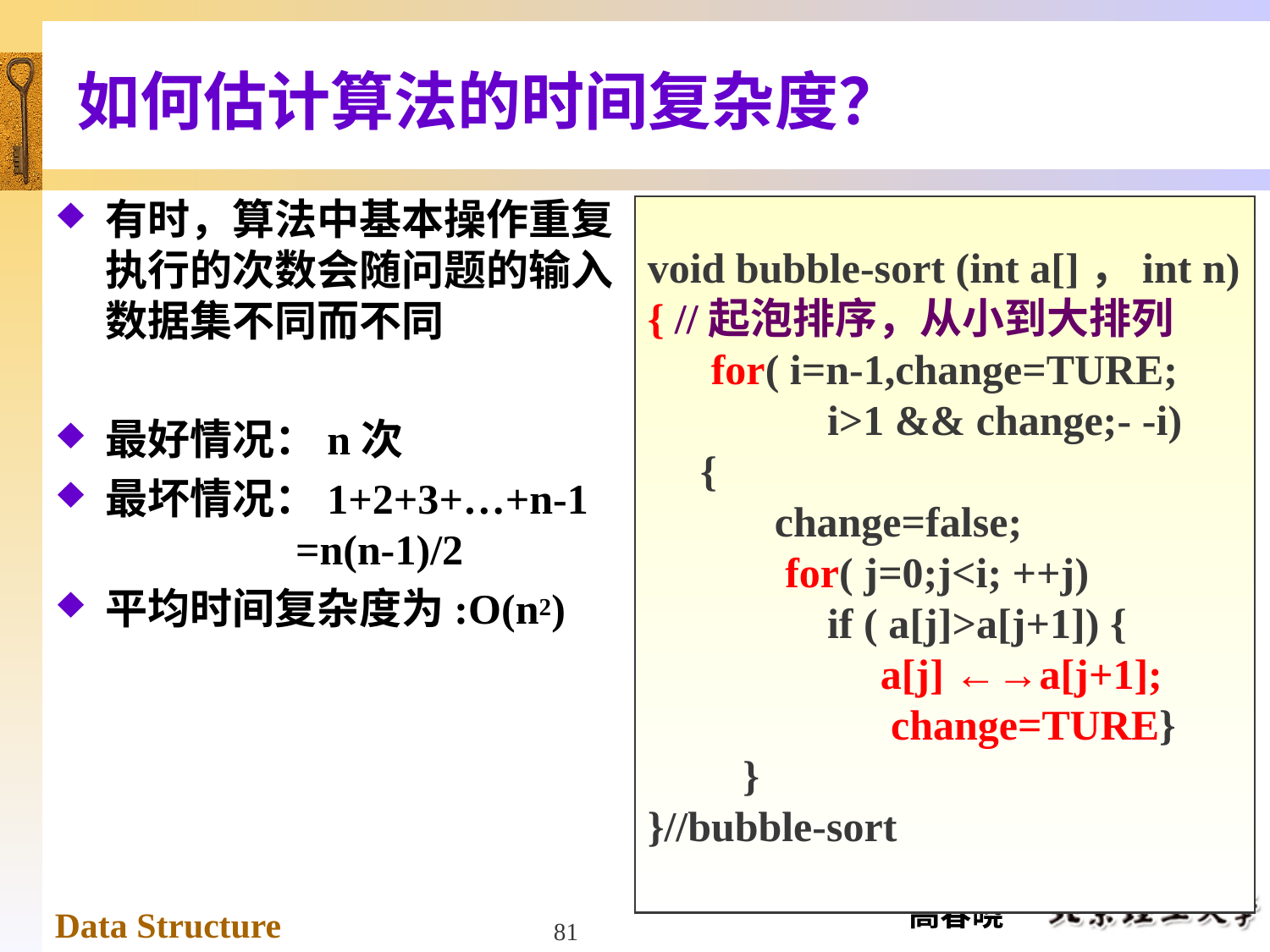

# 如何估计算法的时间复杂度？
有时，算法中基本操作重复执行的次数会随问题的输入数据集不同而不同

最好情况：n次
最坏情况：1+2+3+…+n-1
                  =n(n-1)/2
平均时间复杂度为:O(n2)
void bubble-sort (int a[]，int n)
{ //起泡排序，从小到大排列
      for( i=n-1,change=TURE;
                 i>1 && change;- -i)
     {
            change=false;
             for( j=0;j<i; ++j)
                 if ( a[j]>a[j+1]) {
                      a[j] ←→a[j+1];
                       change=TURE}
         }
}//bubble-sort
81